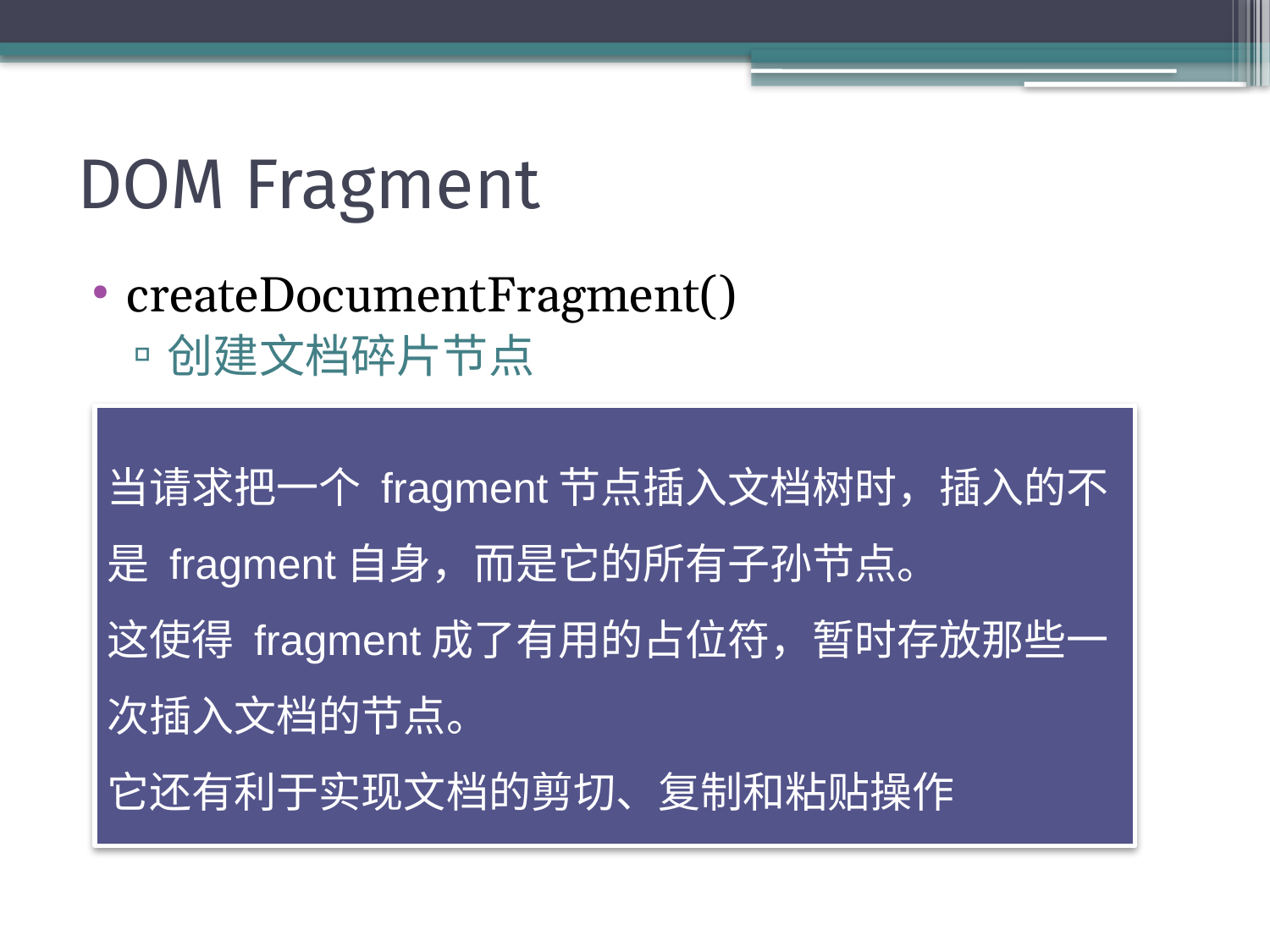

# DOM Fragment
createDocumentFragment()
创建文档碎片节点
当请求把一个 fragment节点插入文档树时，插入的不是 fragment自身，而是它的所有子孙节点。
这使得 fragment成了有用的占位符，暂时存放那些一次插入文档的节点。
它还有利于实现文档的剪切、复制和粘贴操作